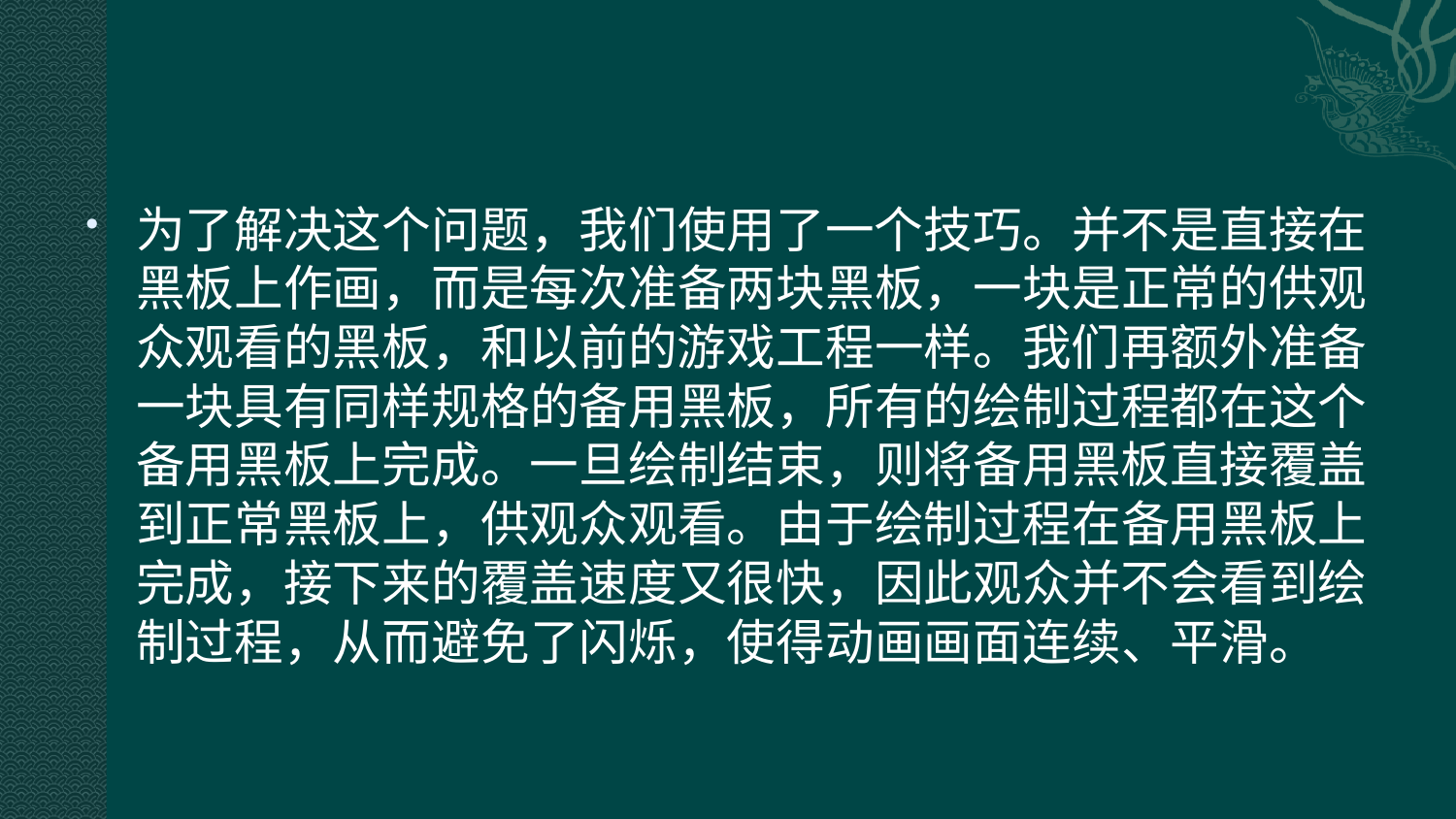

#
为了解决这个问题，我们使用了一个技巧。并不是直接在黑板上作画，而是每次准备两块黑板，一块是正常的供观众观看的黑板，和以前的游戏工程一样。我们再额外准备一块具有同样规格的备用黑板，所有的绘制过程都在这个备用黑板上完成。一旦绘制结束，则将备用黑板直接覆盖到正常黑板上，供观众观看。由于绘制过程在备用黑板上完成，接下来的覆盖速度又很快，因此观众并不会看到绘制过程，从而避免了闪烁，使得动画画面连续、平滑。